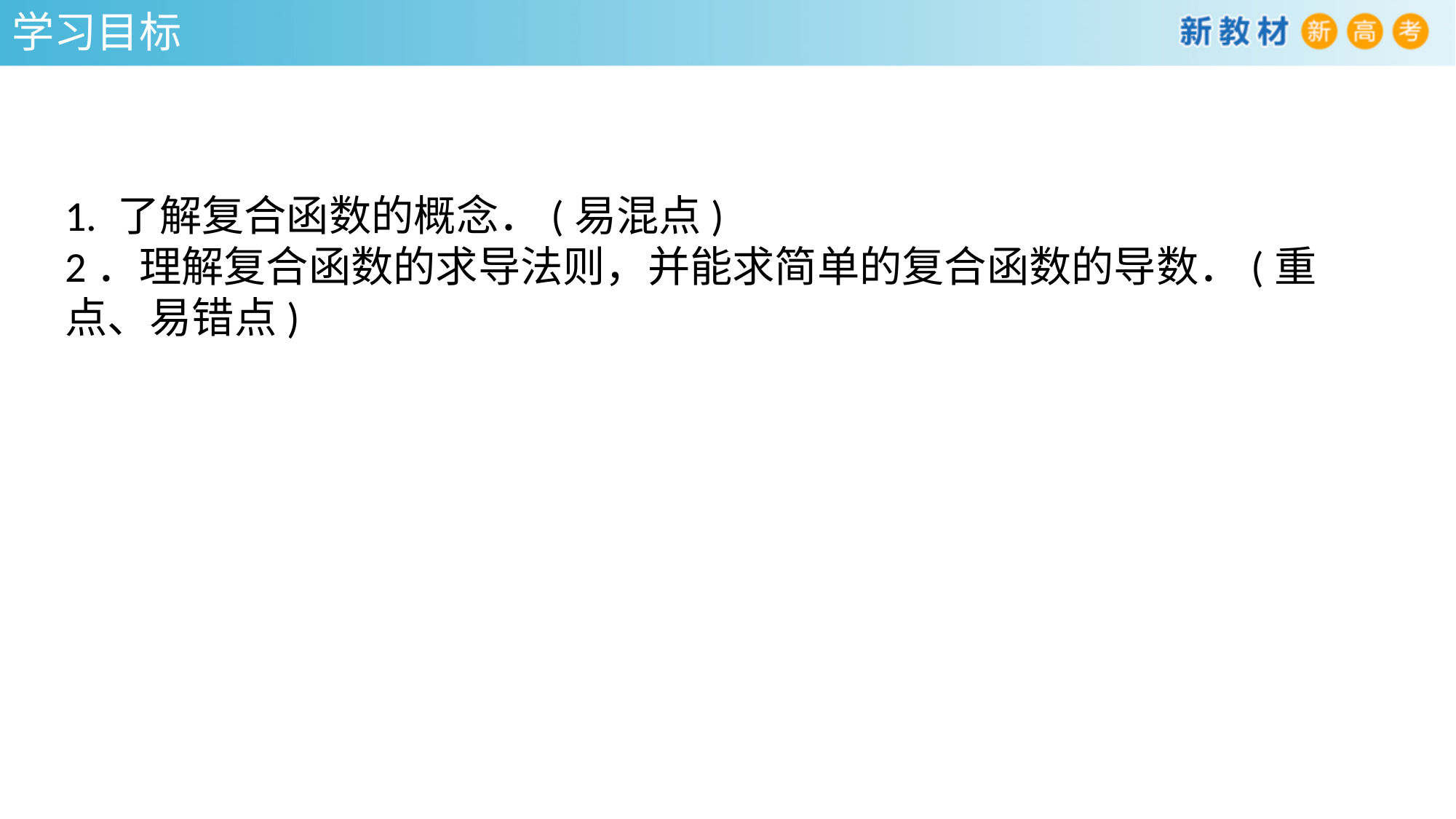

学习目标
1. 了解复合函数的概念．(易混点)
2．理解复合函数的求导法则，并能求简单的复合函数的导数．(重点、易错点)